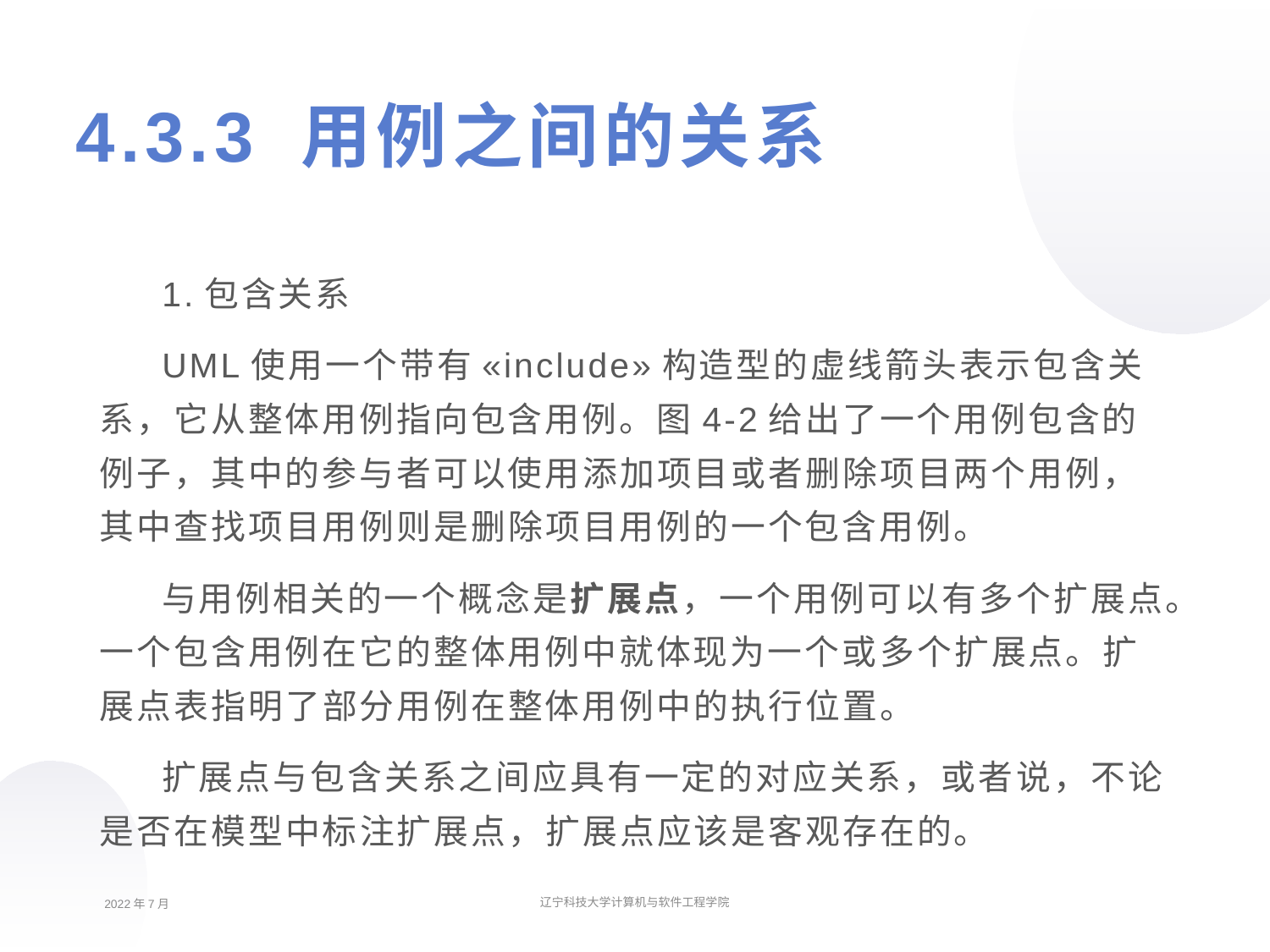

4.3.3 用例之间的关系
1.包含关系
UML使用一个带有«include»构造型的虚线箭头表示包含关系，它从整体用例指向包含用例。图4-2给出了一个用例包含的例子，其中的参与者可以使用添加项目或者删除项目两个用例，其中查找项目用例则是删除项目用例的一个包含用例。
与用例相关的一个概念是扩展点，一个用例可以有多个扩展点。一个包含用例在它的整体用例中就体现为一个或多个扩展点。扩展点表指明了部分用例在整体用例中的执行位置。
扩展点与包含关系之间应具有一定的对应关系，或者说，不论是否在模型中标注扩展点，扩展点应该是客观存在的。

2022年7月
辽宁科技大学计算机与软件工程学院
34